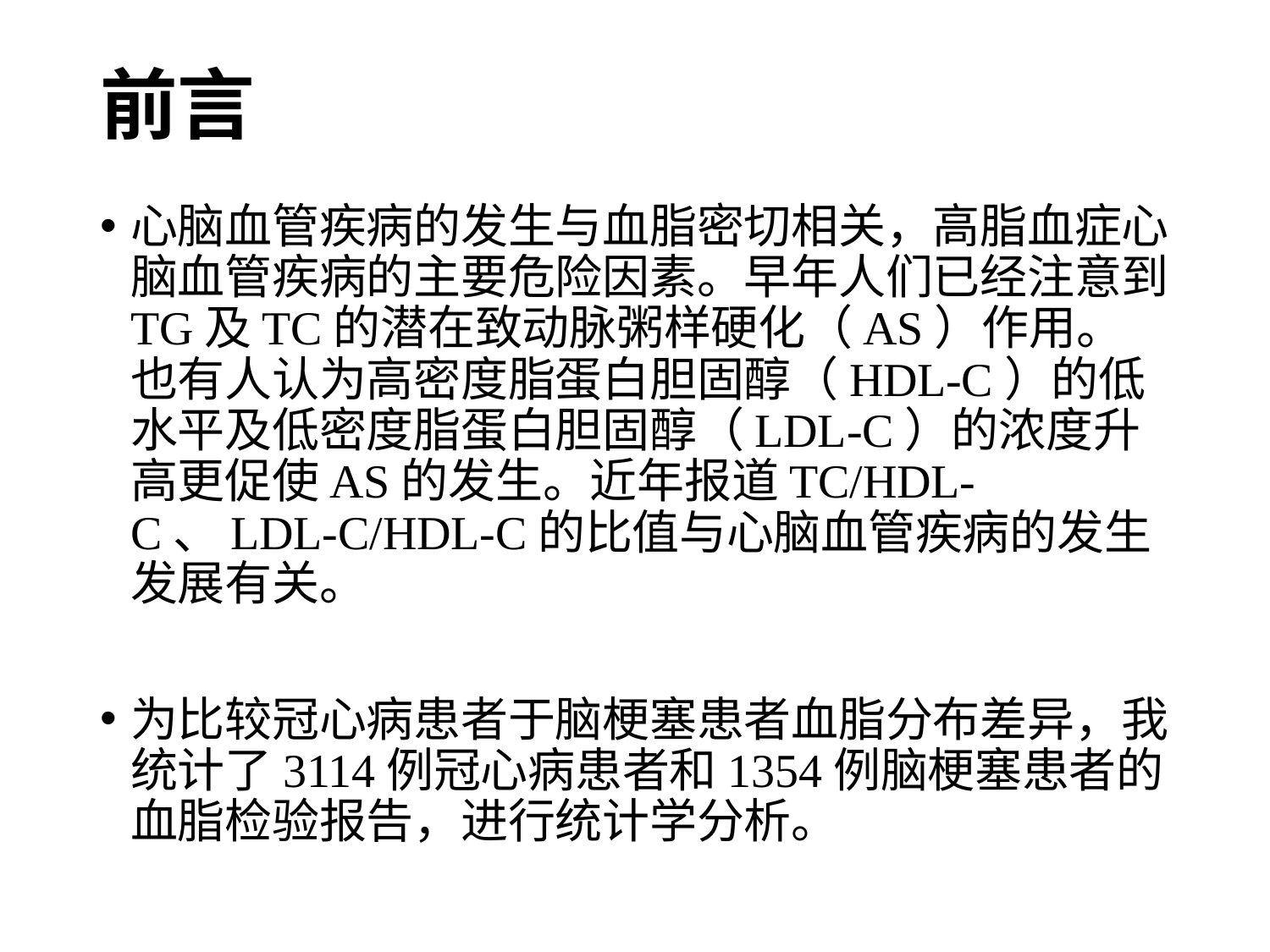

# 前言
心脑血管疾病的发生与血脂密切相关，高脂血症心脑血管疾病的主要危险因素。早年人们已经注意到TG及TC的潜在致动脉粥样硬化（AS）作用。也有人认为高密度脂蛋白胆固醇（HDL-C）的低水平及低密度脂蛋白胆固醇（LDL-C）的浓度升高更促使AS的发生。近年报道TC/HDL-C、LDL-C/HDL-C的比值与心脑血管疾病的发生发展有关。

为比较冠心病患者于脑梗塞患者血脂分布差异，我统计了3114例冠心病患者和1354例脑梗塞患者的血脂检验报告，进行统计学分析。